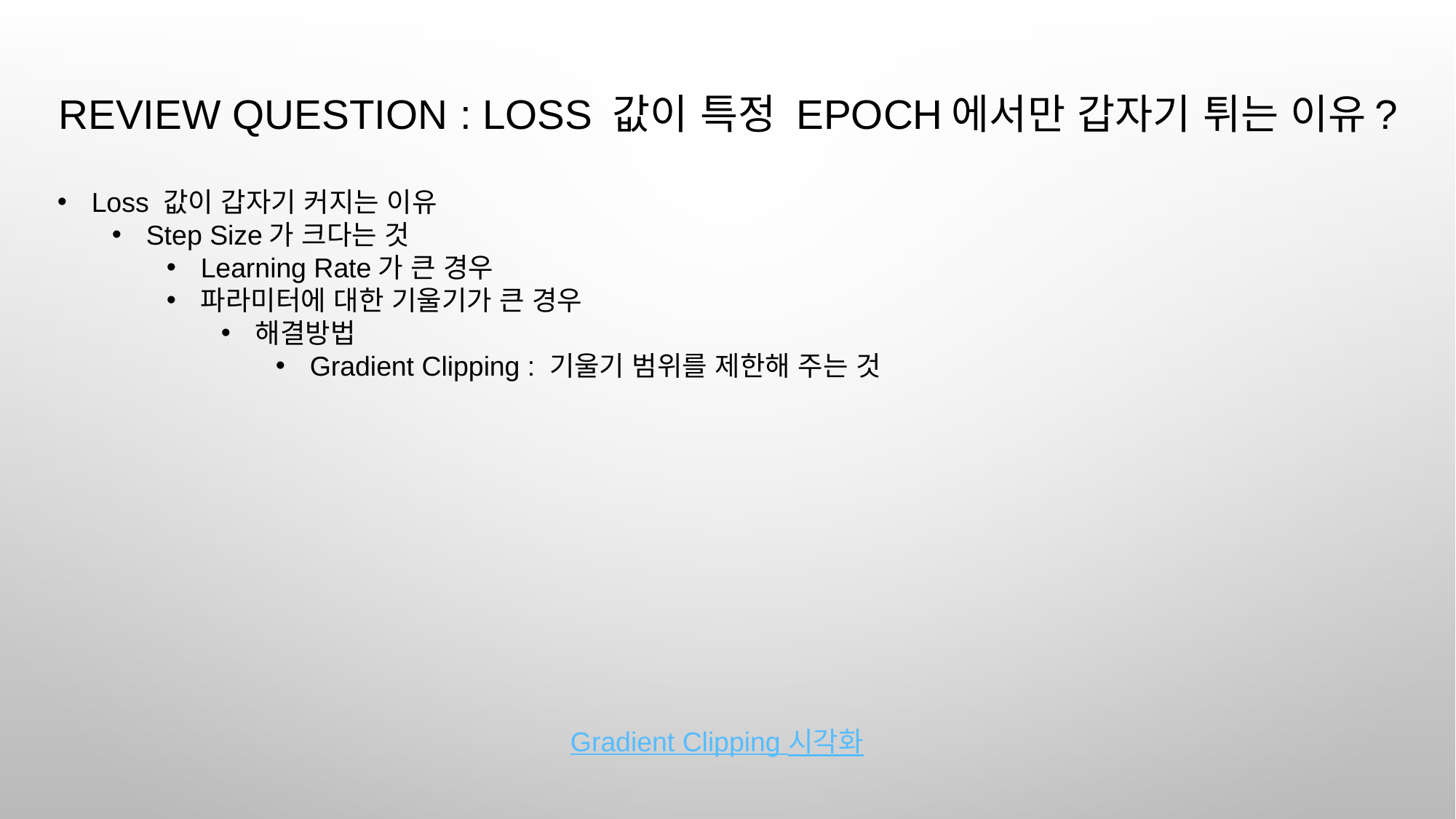

# Review Question : Loss 값이 특정 epoch에서만 갑자기 튀는 이유?
Loss 값이 갑자기 커지는 이유
Step Size가 크다는 것
Learning Rate가 큰 경우
파라미터에 대한 기울기가 큰 경우
해결방법
Gradient Clipping : 기울기 범위를 제한해 주는 것
Gradient Clipping 시각화